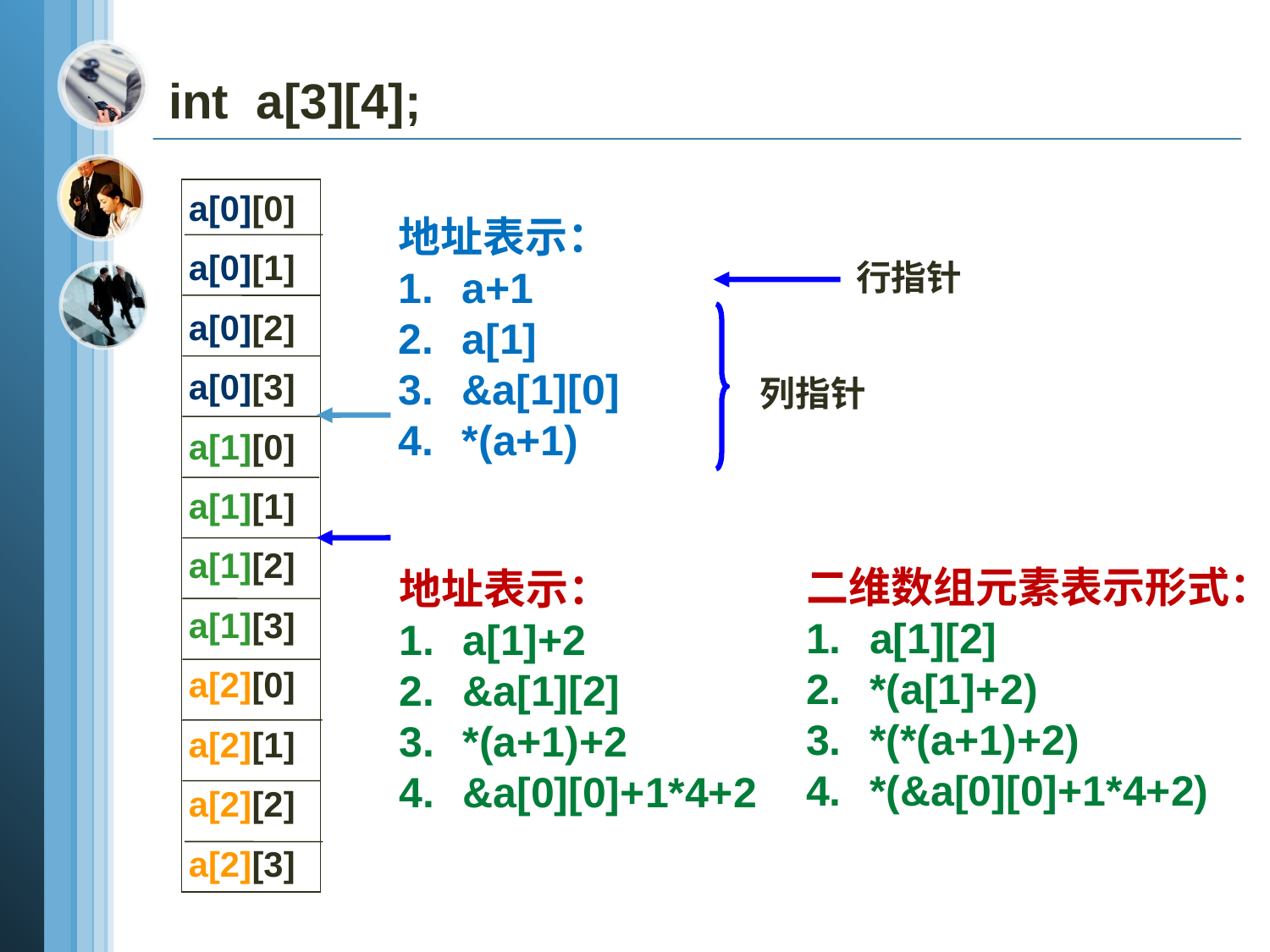

int  a[3][4];

a[0][0]

a[0][1]

a[0][2]

a[0][3]

a[1][0]

a[1][1]
a[1][2]

a[1][3]

a[2][0]

a[2][1]

a[2][2]

a[2][3]

地址表示：
a+1
a[1]
&a[1][0]
*(a+1)
行指针

列指针

地址表示：
a[1]+2
&a[1][2]
*(a+1)+2
&a[0][0]+1*4+2
二维数组元素表示形式：
a[1][2]
*(a[1]+2)
*(*(a+1)+2)
*(&a[0][0]+1*4+2)